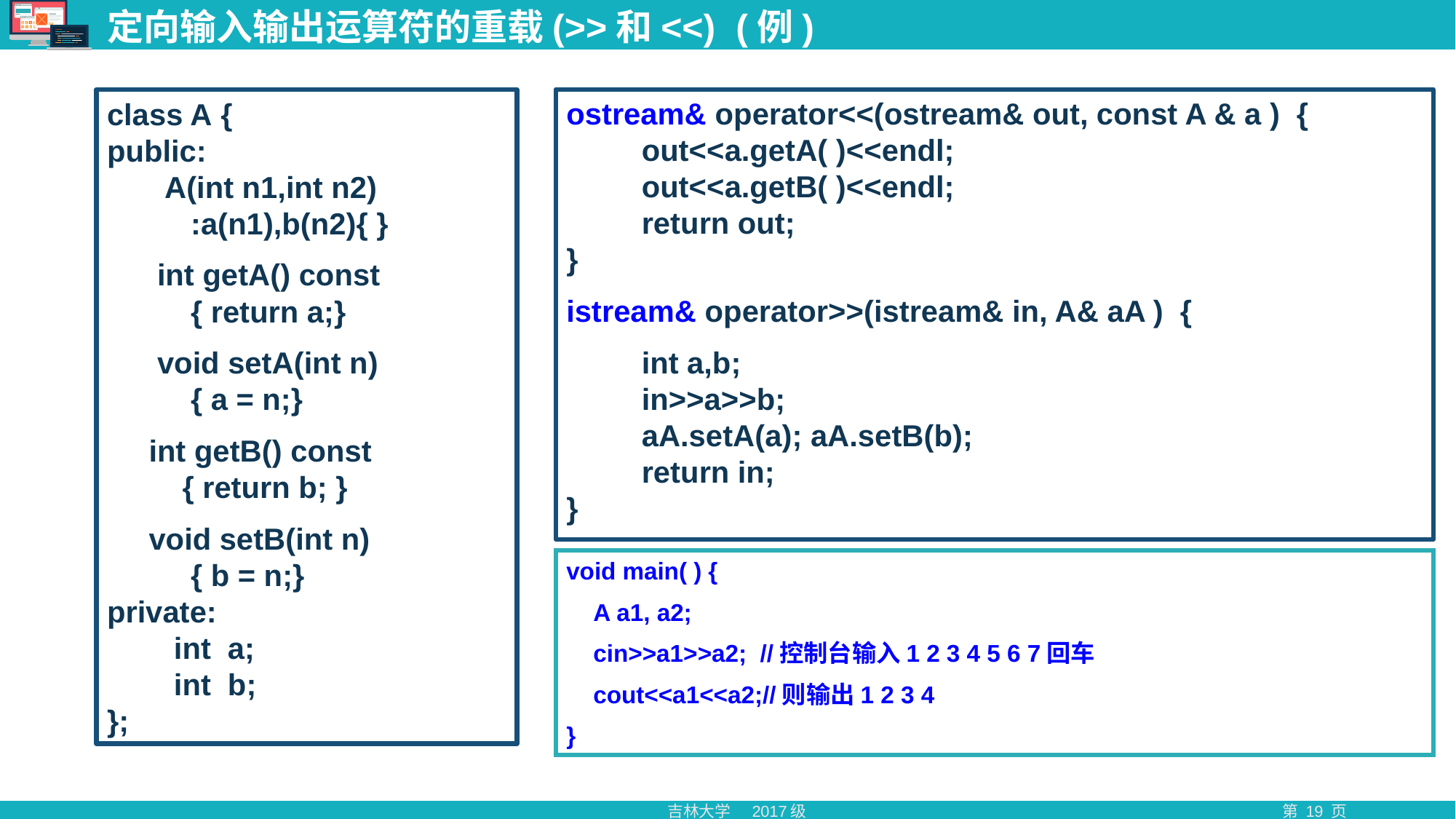

# 定向输入输出运算符的重载(>>和<<)  (例)
ostream& operator<<(ostream& out, const A & a )  {
         out<<a.getA( )<<endl;
         out<<a.getB( )<<endl;
         return out;
}
istream& operator>>(istream& in, A& aA )  {
         int a,b;
         in>>a>>b;
         aA.setA(a); aA.setB(b);
         return in;
}

class A {
public:
       A(int n1,int n2)
          :a(n1),b(n2){ }
      int getA() const
          { return a;}
      void setA(int n)
          { a = n;}
     int getB() const
         { return b; }
     void setB(int n)
          { b = n;}
private:
        int  a;
        int  b;
};
void main( ) {
    A a1, a2;
    cin>>a1>>a2;  //控制台输入1 2 3 4 5 6 7回车
    cout<<a1<<a2;//则输出1 2 3 4
}